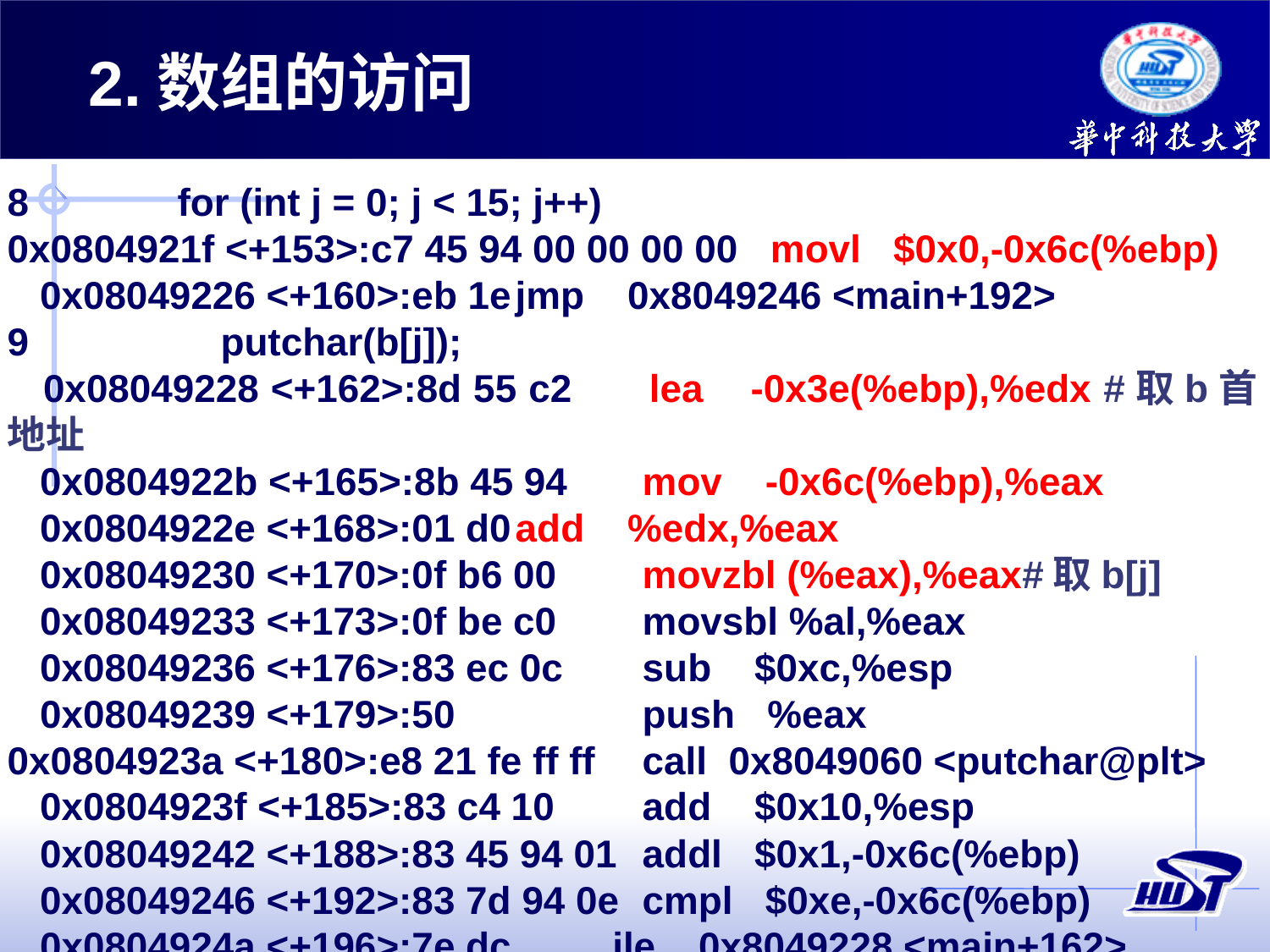

2.数组的访问
8	    for (int j = 0; j < 15; j++)
0x0804921f <+153>:c7 45 94 00 00 00 00   movl   $0x0,-0x6c(%ebp)
   0x08049226 <+160>:eb 1e	jmp    0x8049246 <main+192>
9	        putchar(b[j]);
   0x08049228 <+162>:8d 55 c2	lea    -0x3e(%ebp),%edx #取b首地址
   0x0804922b <+165>:8b 45 94	mov    -0x6c(%ebp),%eax
   0x0804922e <+168>:01 d0	add    %edx,%eax
   0x08049230 <+170>:0f b6 00	movzbl (%eax),%eax#取b[j]
   0x08049233 <+173>:0f be c0	movsbl %al,%eax
   0x08049236 <+176>:83 ec 0c	sub    $0xc,%esp
   0x08049239 <+179>:50		push   %eax
0x0804923a <+180>:e8 21 fe ff ff	call  0x8049060 <putchar@plt>
   0x0804923f <+185>:83 c4 10	add    $0x10,%esp
   0x08049242 <+188>:83 45 94 01	addl   $0x1,-0x6c(%ebp)
   0x08049246 <+192>:83 7d 94 0e	cmpl   $0xe,-0x6c(%ebp)
   0x0804924a <+196>:7e dc	         jle    0x8049228 <main+162>